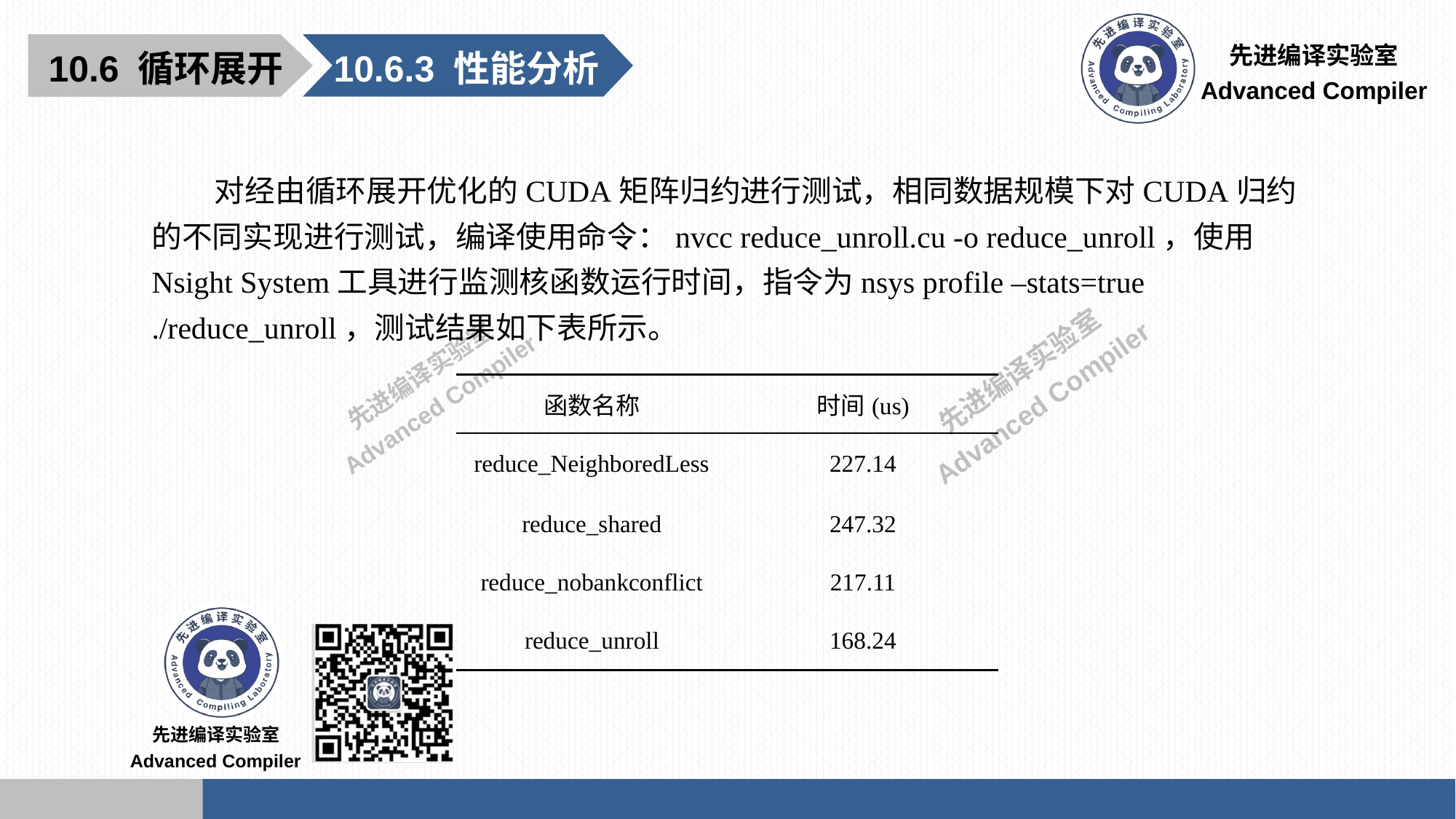

10.6.3 性能分析
10.6 循环展开

      对经由循环展开优化的CUDA矩阵归约进行测试，相同数据规模下对CUDA归约的不同实现进行测试，编译使用命令：nvcc reduce_unroll.cu -o reduce_unroll，使用Nsight System工具进行监测核函数运行时间，指令为nsys profile –stats=true ./reduce_unroll，测试结果如下表所示。
| 函数名称 | 时间(us) |
| --- | --- |
| reduce\_NeighboredLess | 227.14 |
| reduce\_shared | 247.32 |
| reduce\_nobankconflict | 217.11 |
| reduce\_unroll | 168.24 |